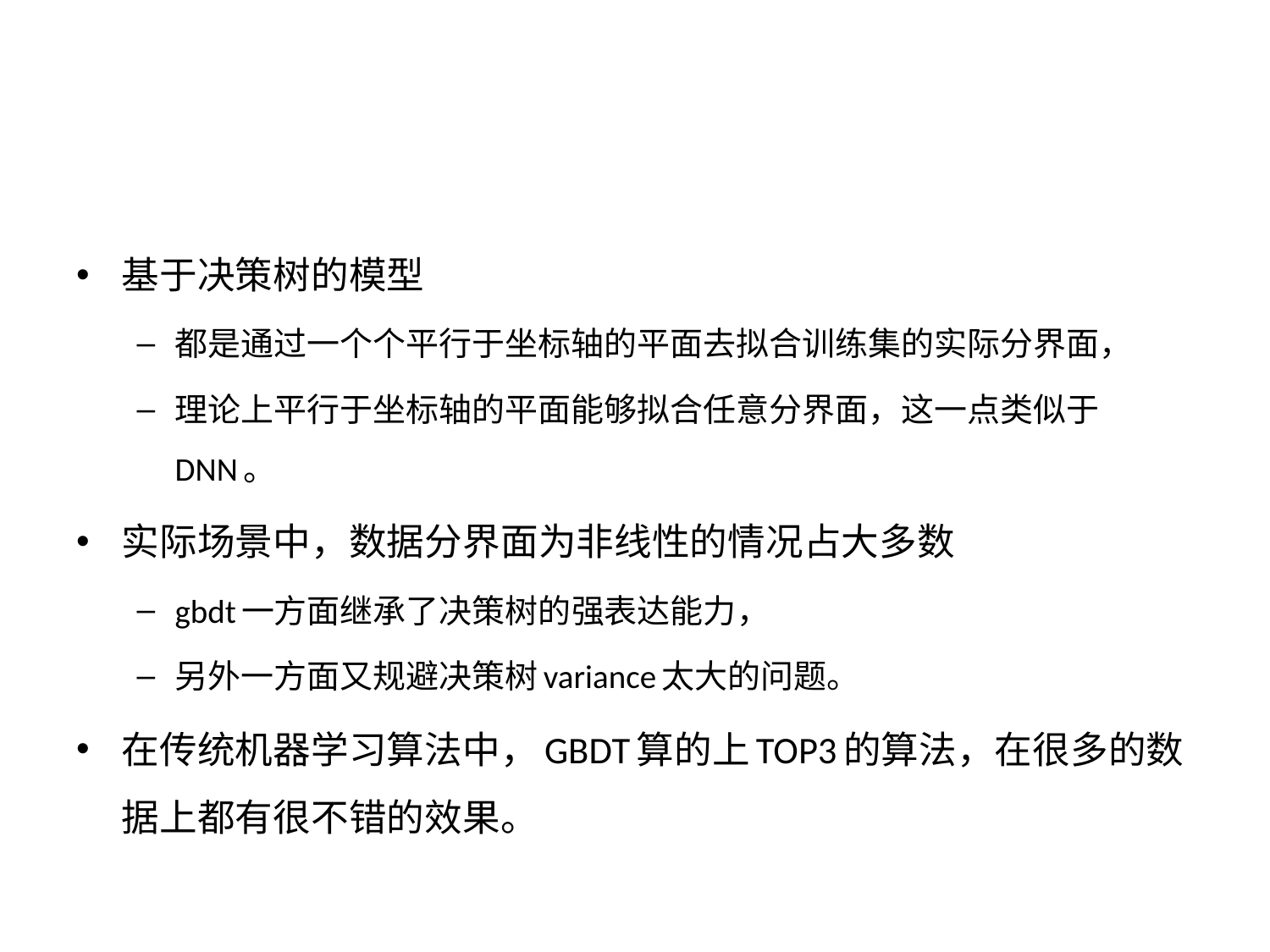

#
基于决策树的模型
都是通过一个个平行于坐标轴的平面去拟合训练集的实际分界面，
理论上平行于坐标轴的平面能够拟合任意分界面，这一点类似于DNN。
实际场景中，数据分界面为非线性的情况占大多数
gbdt一方面继承了决策树的强表达能力，
另外一方面又规避决策树variance太大的问题。
在传统机器学习算法中，GBDT算的上TOP3的算法，在很多的数据上都有很不错的效果。